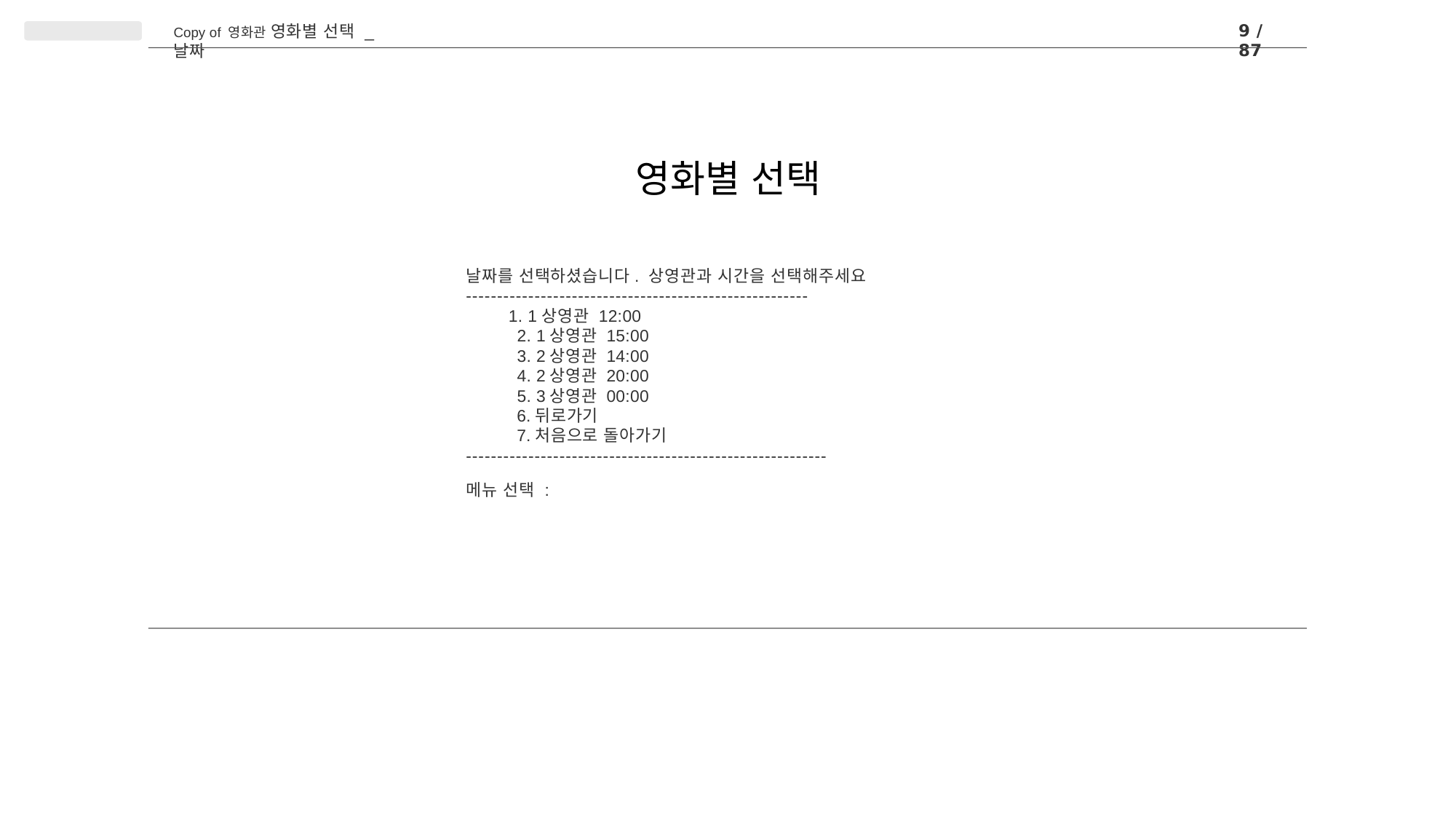

9 / 87
Copy of 영화관 영화별 선택 _ 날짜

# 영화별 선택
날짜를 선택하셨습니다. 상영관과 시간을 선택해주세요
-------------------------------------------------------
        1. 1상영관 12:00
2. 1상영관 15:00
3. 2상영관 14:00
4. 2상영관 20:00
5. 3상영관 00:00
뒤로가기
처음으로 돌아가기
----------------------------------------------------------

메뉴 선택 :